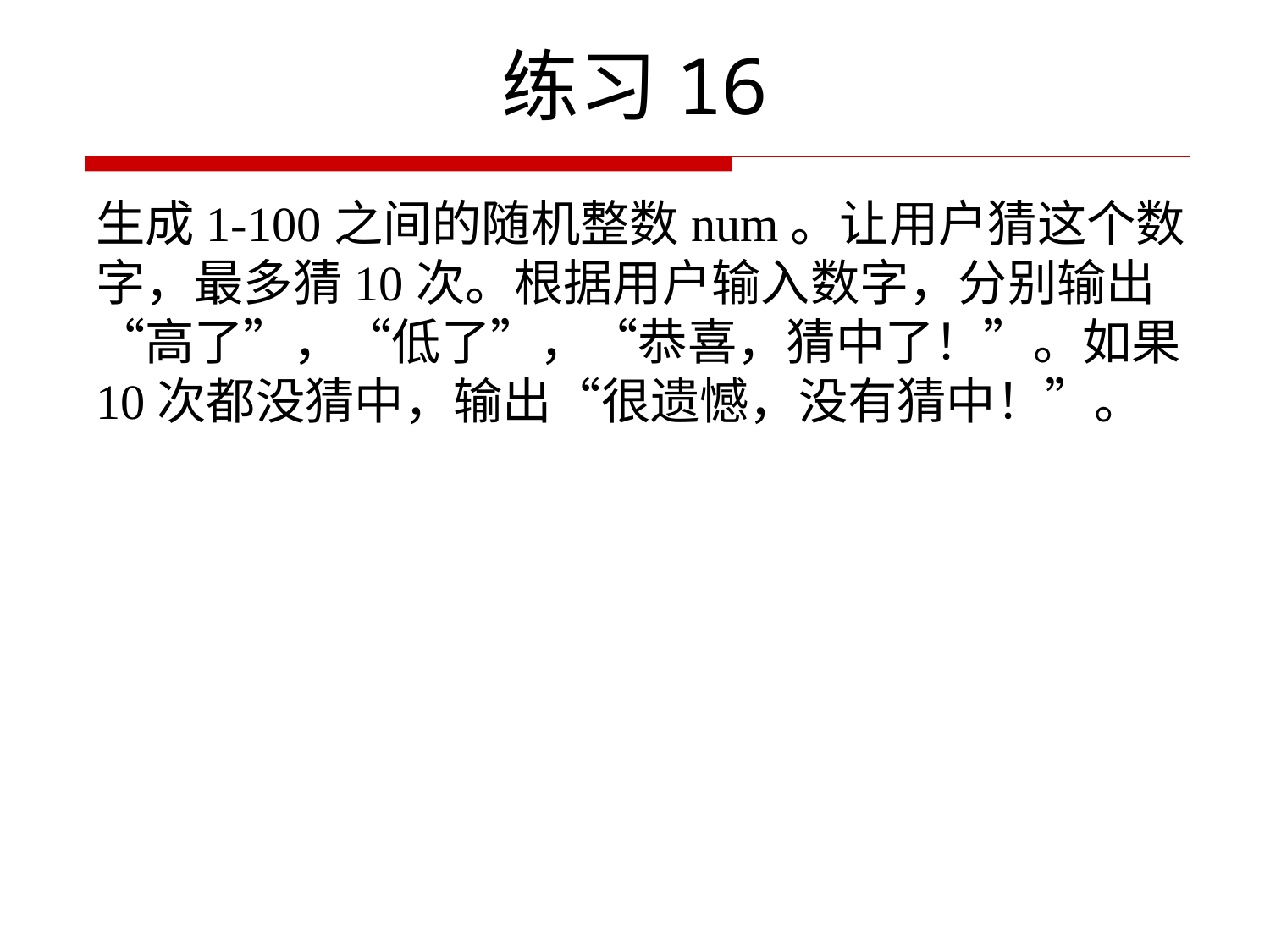

# 练习16
生成1-100之间的随机整数num。让用户猜这个数字，最多猜10次。根据用户输入数字，分别输出“高了”，“低了”，“恭喜，猜中了！”。如果10次都没猜中，输出“很遗憾，没有猜中！”。
86